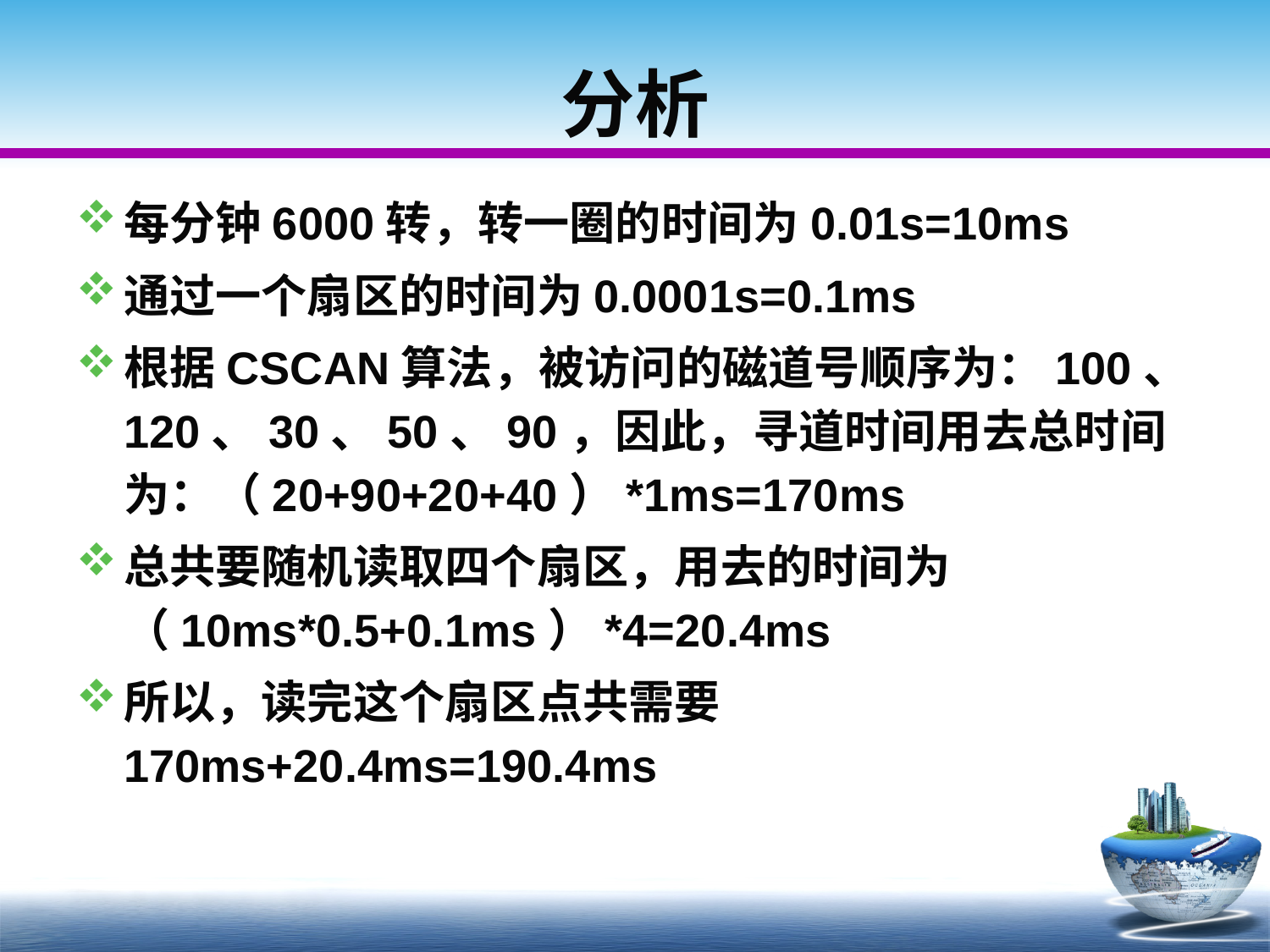

# 分析

每分钟6000转，转一圈的时间为0.01s=10ms
通过一个扇区的时间为0.0001s=0.1ms
根据CSCAN算法，被访问的磁道号顺序为：100、120、30、50、90，因此，寻道时间用去总时间为：（20+90+20+40）*1ms=170ms
总共要随机读取四个扇区，用去的时间为（10ms*0.5+0.1ms）*4=20.4ms
所以，读完这个扇区点共需要170ms+20.4ms=190.4ms